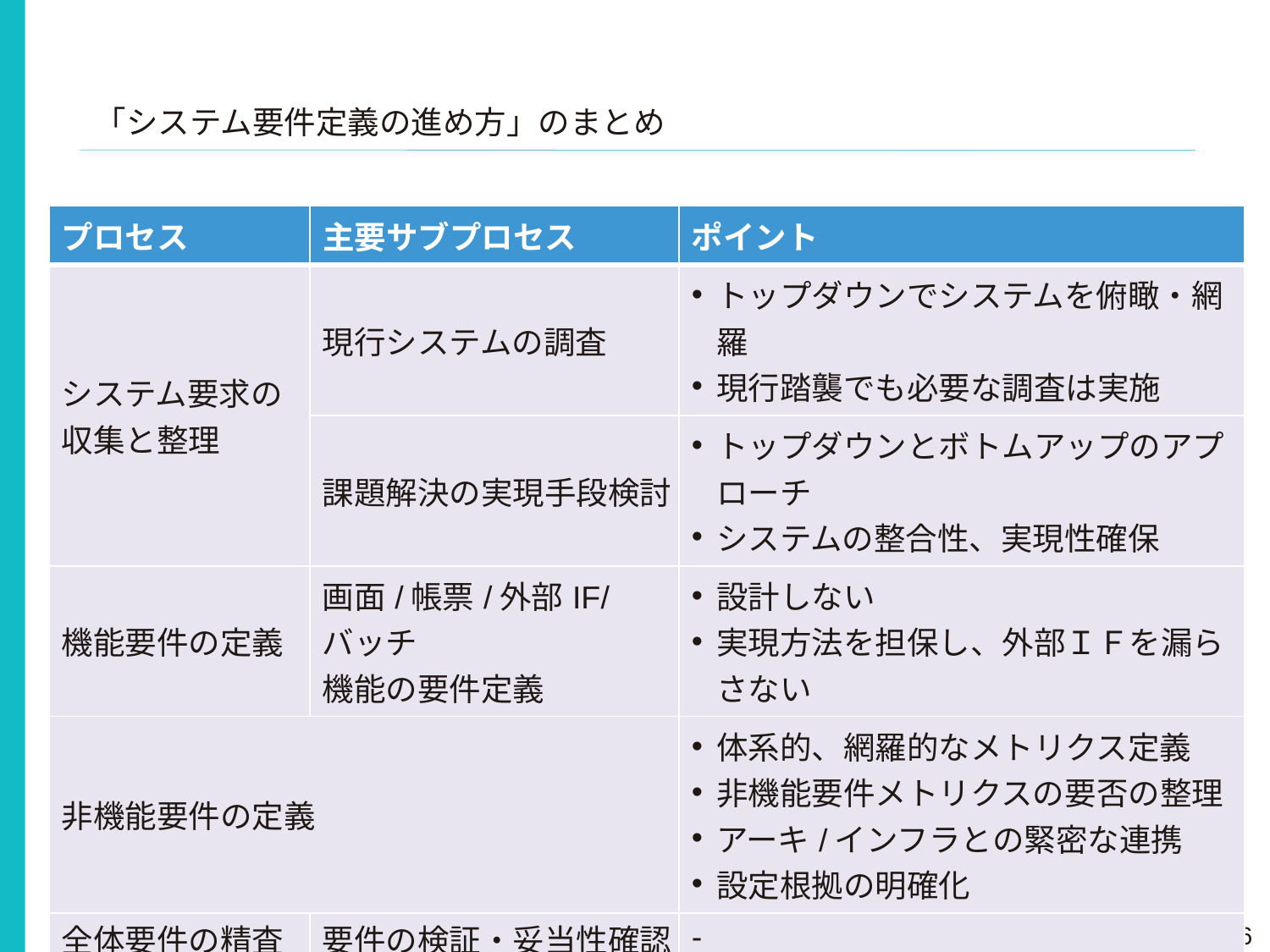

「システム要件定義の進め方」のまとめ
| プロセス | 主要サブプロセス | ポイント |
| --- | --- | --- |
| システム要求の 収集と整理 | 現行システムの調査 | トップダウンでシステムを俯瞰・網羅 現行踏襲でも必要な調査は実施 |
|  | 課題解決の実現手段検討 | トップダウンとボトムアップのアプローチ システムの整合性、実現性確保 |
| 機能要件の定義 | 画面/帳票/外部IF/バッチ 機能の要件定義 | 設計しない 実現方法を担保し、外部ＩＦを漏らさない |
| 非機能要件の定義 |  | 体系的、網羅的なメトリクス定義 非機能要件メトリクスの要否の整理 アーキ/インフラとの緊密な連携 設定根拠の明確化 |
| 全体要件の精査 | 要件の検証・妥当性確認 | - |
| 全体要件の 合意と承認 | 要件の実施対象決定 | - |
| 引継ぎ | 設計工程への引継ぎ | - |
46